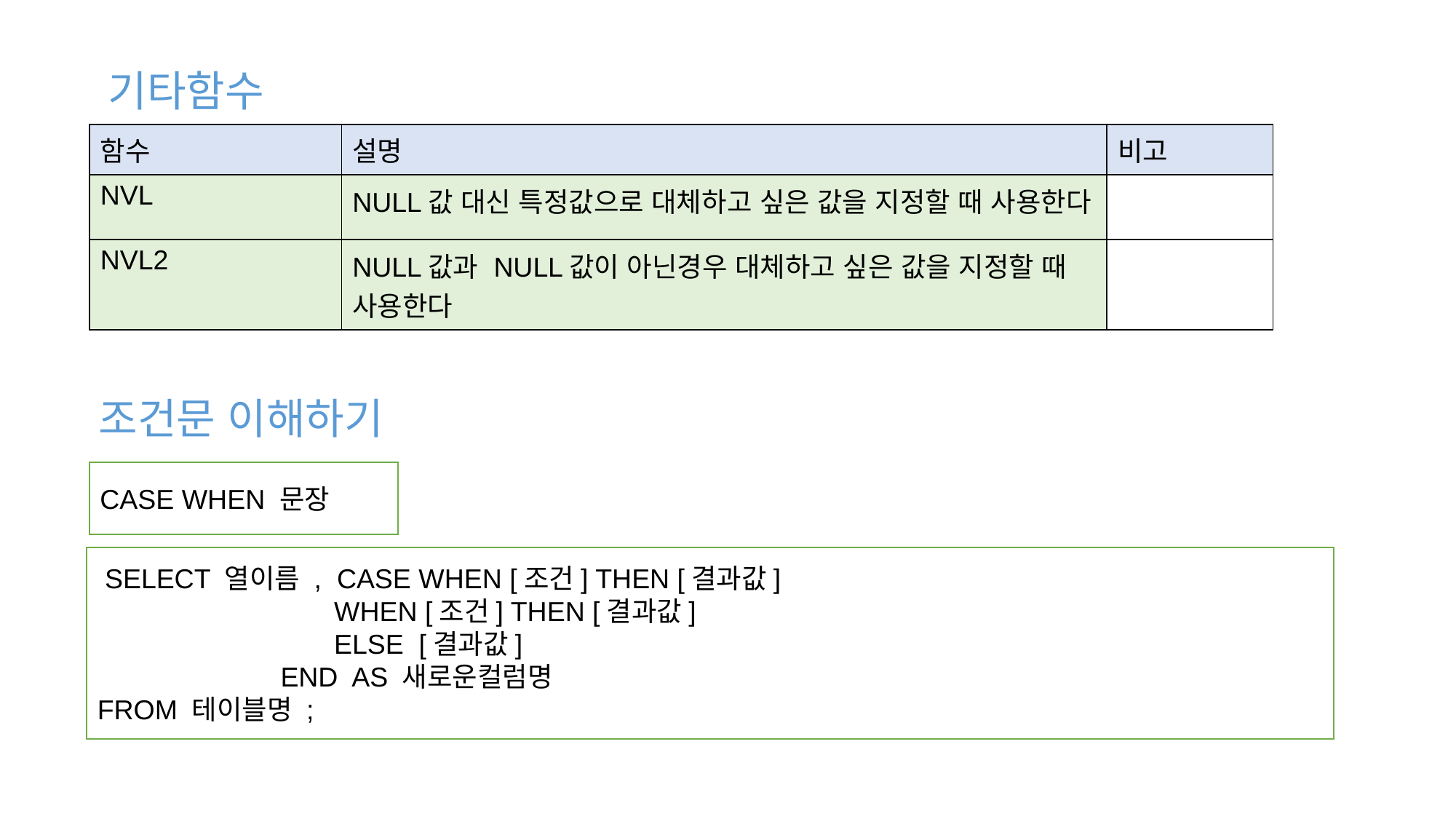

기타함수
| 함수 | 설명 | 비고 |
| --- | --- | --- |
| NVL | NULL값 대신 특정값으로 대체하고 싶은 값을 지정할 때 사용한다 |  |
| NVL2 | NULL값과 NULL값이 아닌경우 대체하고 싶은 값을 지정할 때 사용한다 |  |
조건문 이해하기
CASE WHEN 문장
 SELECT 열이름 ,  CASE WHEN [조건] THEN [결과값]
                               WHEN [조건] THEN [결과값]
                               ELSE  [결과값]
                        END  AS 새로운컬럼명
FROM 테이블명 ;